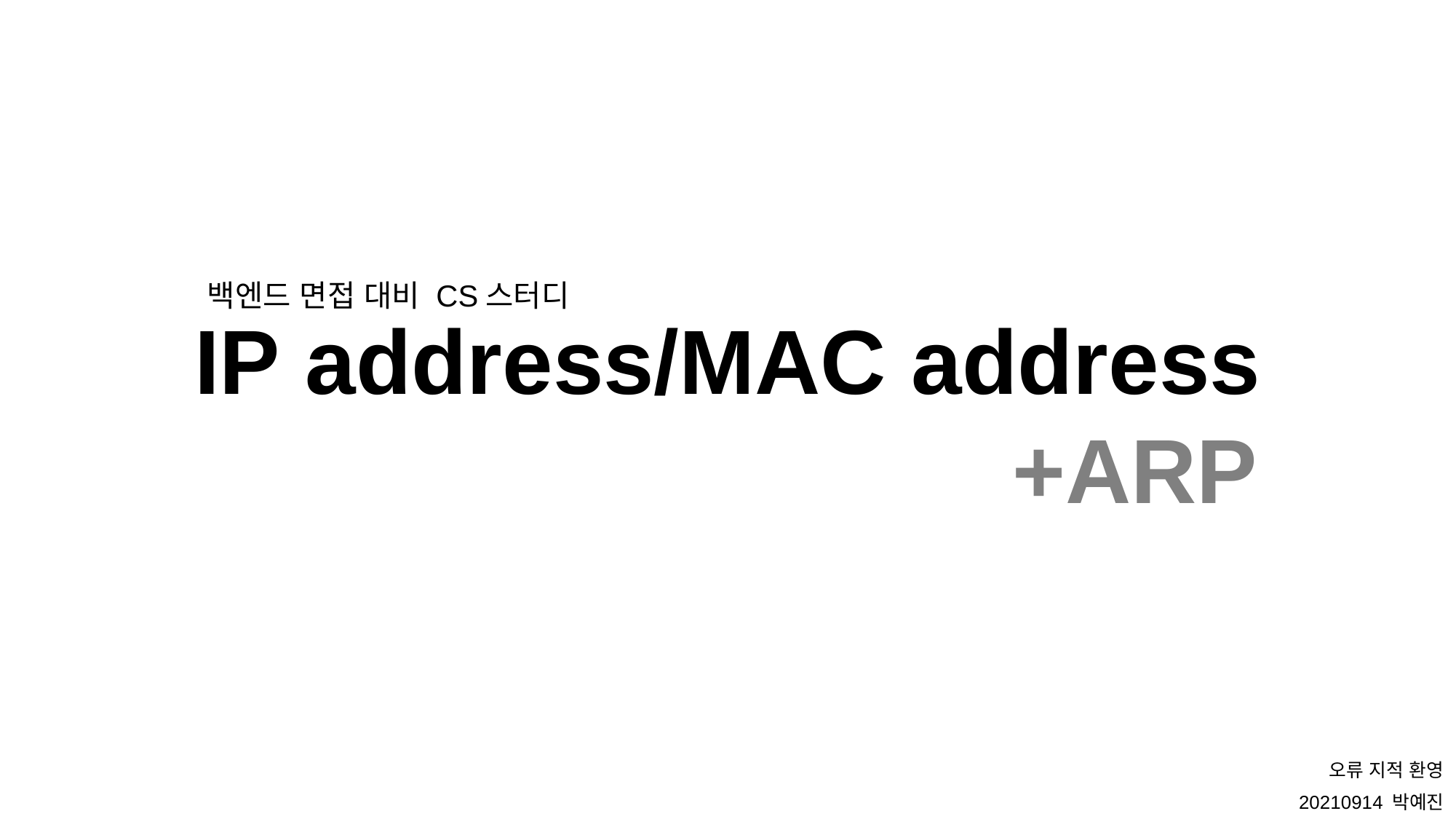

# IP address/MAC address
백엔드 면접 대비 CS스터디
+ARP
오류 지적 환영
20210914 박예진